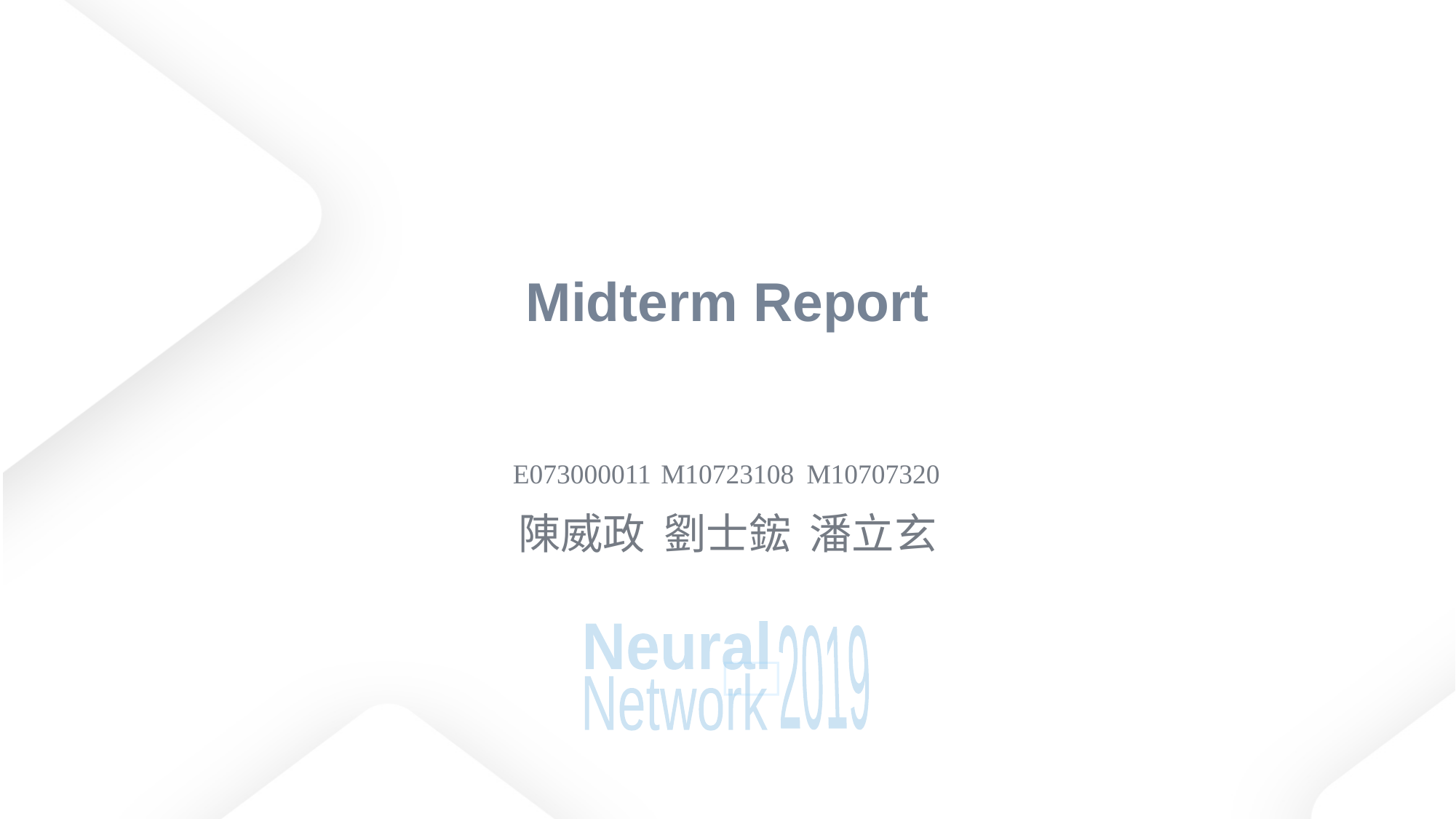

# Midterm Report
| E073000011 | M10723108 | M10707320 |
| --- | --- | --- |
| 陳威政 | 劉士鋐 | 潘立玄 |
|  |
| --- |
Neural
2019

Network